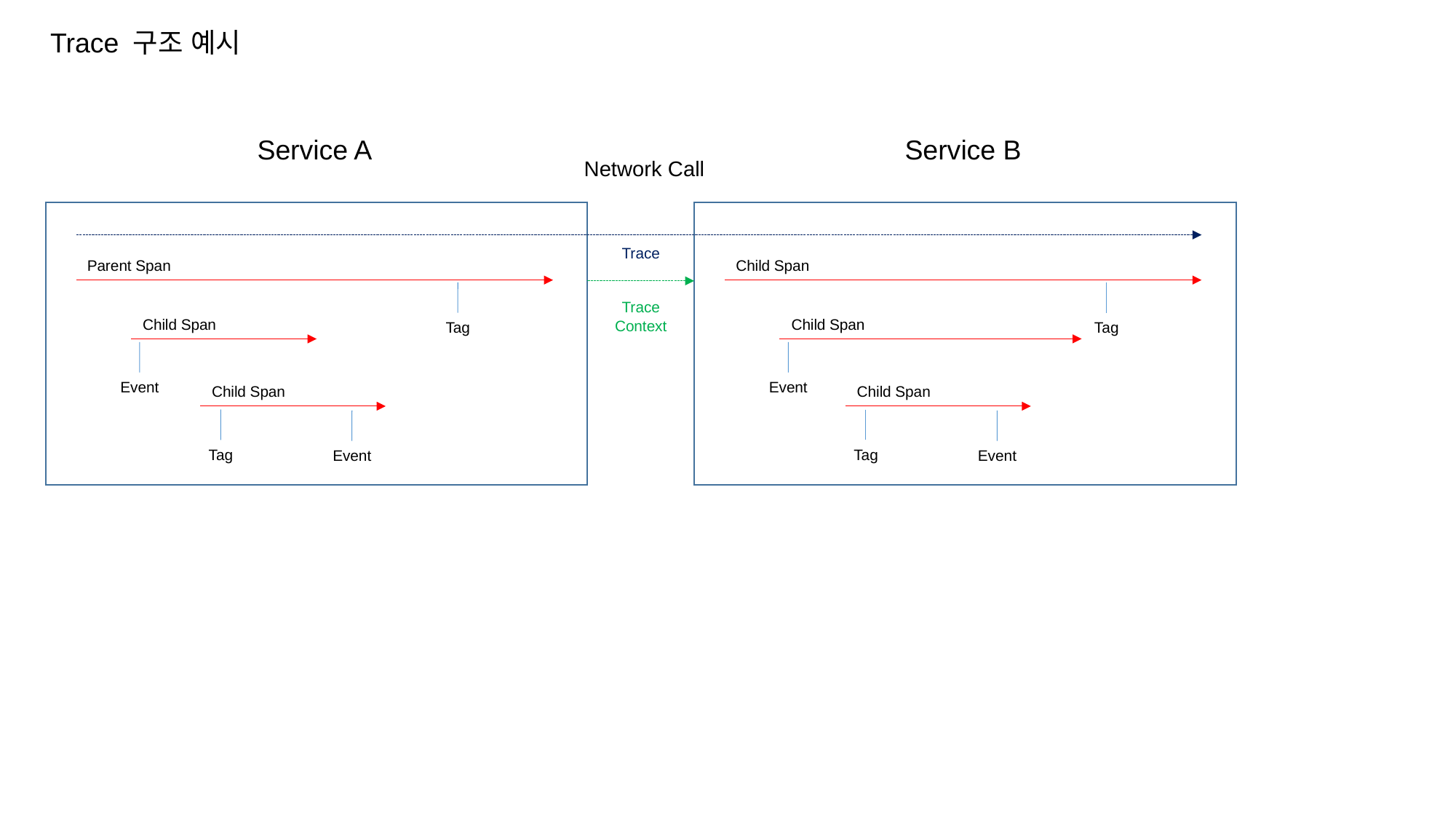

Trace 구조 예시
Service A
Service B
Network Call

Trace
Parent Span
Child Span
Trace
Context
Child Span
Child Span
Tag
Tag
Event
Event
Child Span
Child Span
Tag
Tag
Event
Event